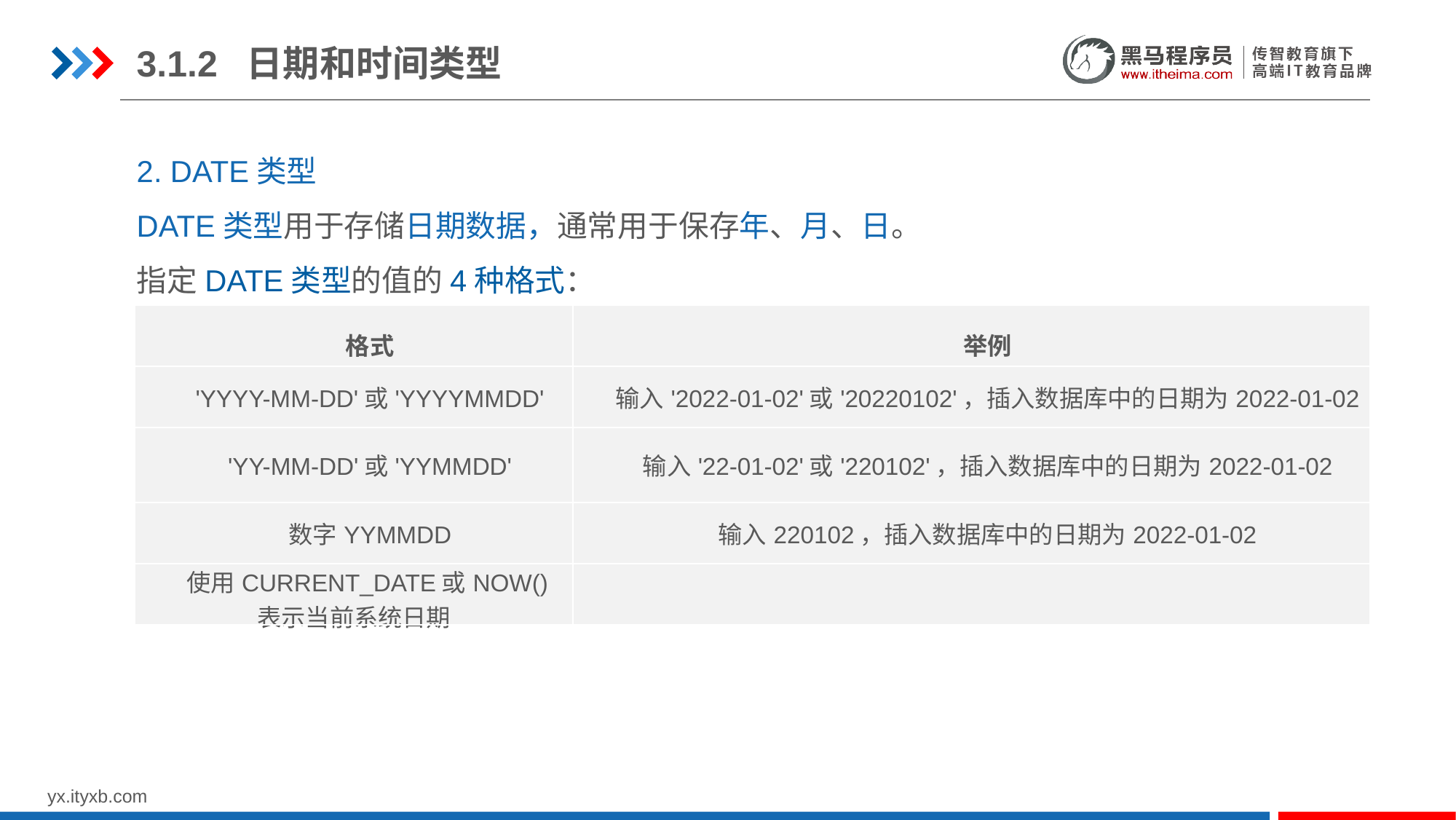

3.1.2  日期和时间类型
2. DATE类型
DATE类型用于存储日期数据，通常用于保存年、月、日。
指定DATE类型的值的4种格式：
| 格式 | 举例 |
| --- | --- |
| 'YYYY-MM-DD'或'YYYYMMDD' | 输入'2022-01-02'或'20220102'，插入数据库中的日期为2022-01-02 |
| 'YY-MM-DD'或'YYMMDD' | 输入'22-01-02'或'220102'，插入数据库中的日期为2022-01-02 |
| 数字YYMMDD | 输入220102，插入数据库中的日期为2022-01-02 |
| 使用CURRENT\_DATE或NOW()表示当前系统日期 |  |